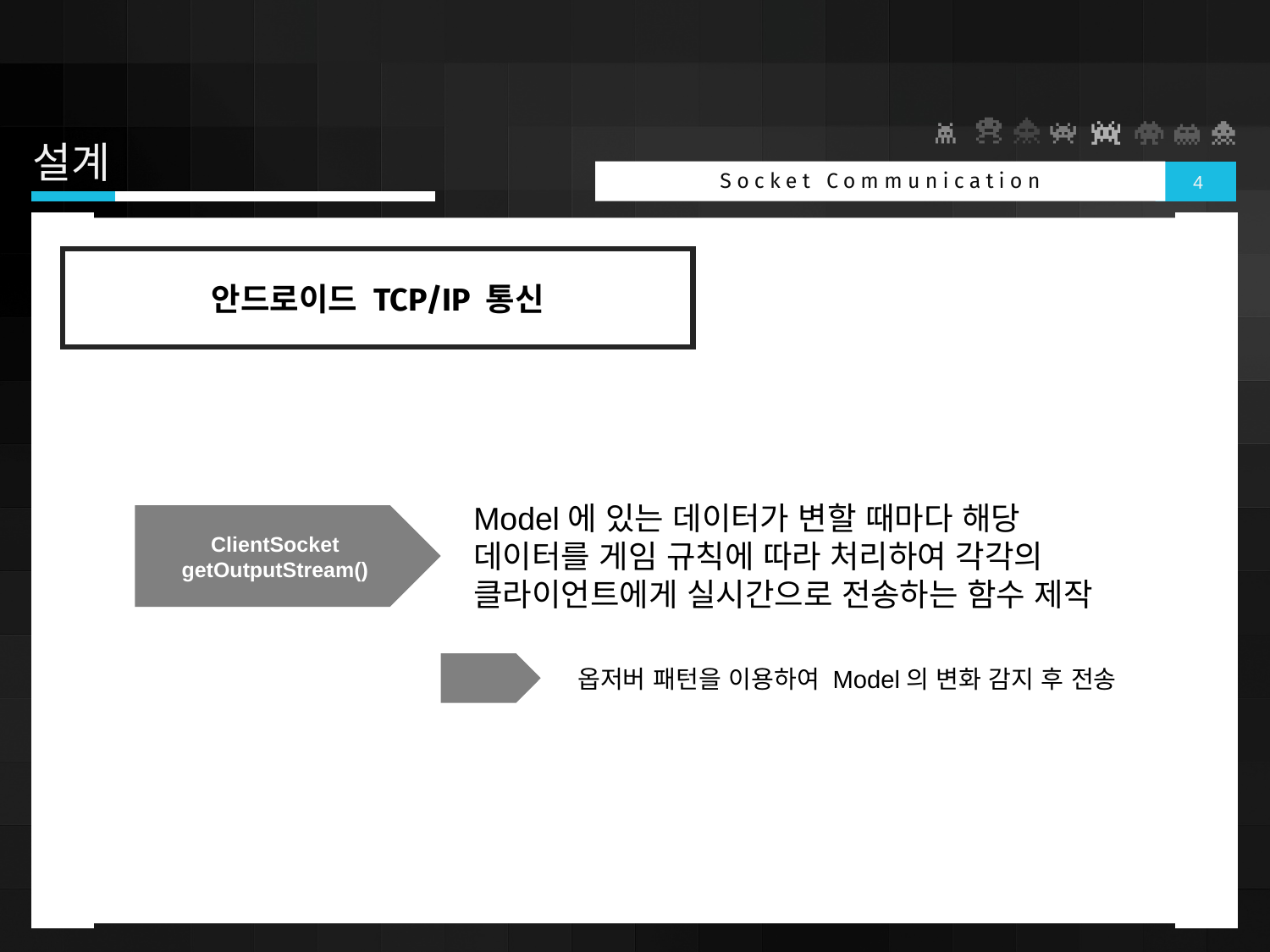

# 설계
Socket Communication
4

안드로이드 TCP/IP 통신
Model에 있는 데이터가 변할 때마다 해당 데이터를 게임 규칙에 따라 처리하여 각각의 클라이언트에게 실시간으로 전송하는 함수 제작
ClientSocket getOutputStream()

옵저버 패턴을 이용하여 Model의 변화 감지 후 전송